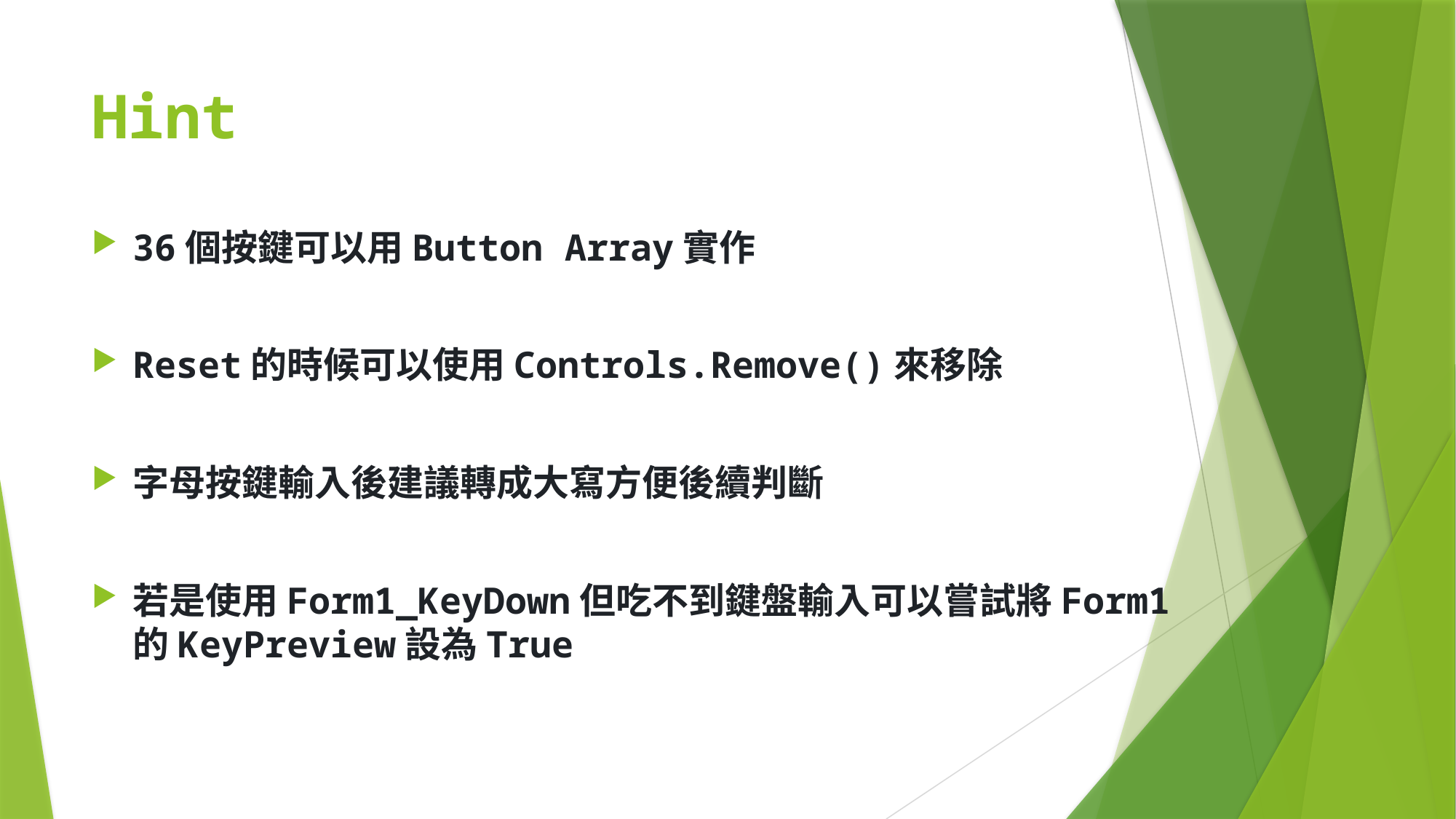

# Hint

36個按鍵可以用Button Array實作

Reset的時候可以使用Controls.Remove()來移除

字母按鍵輸入後建議轉成大寫方便後續判斷

若是使用Form1_KeyDown但吃不到鍵盤輸入可以嘗試將Form1的KeyPreview設為True